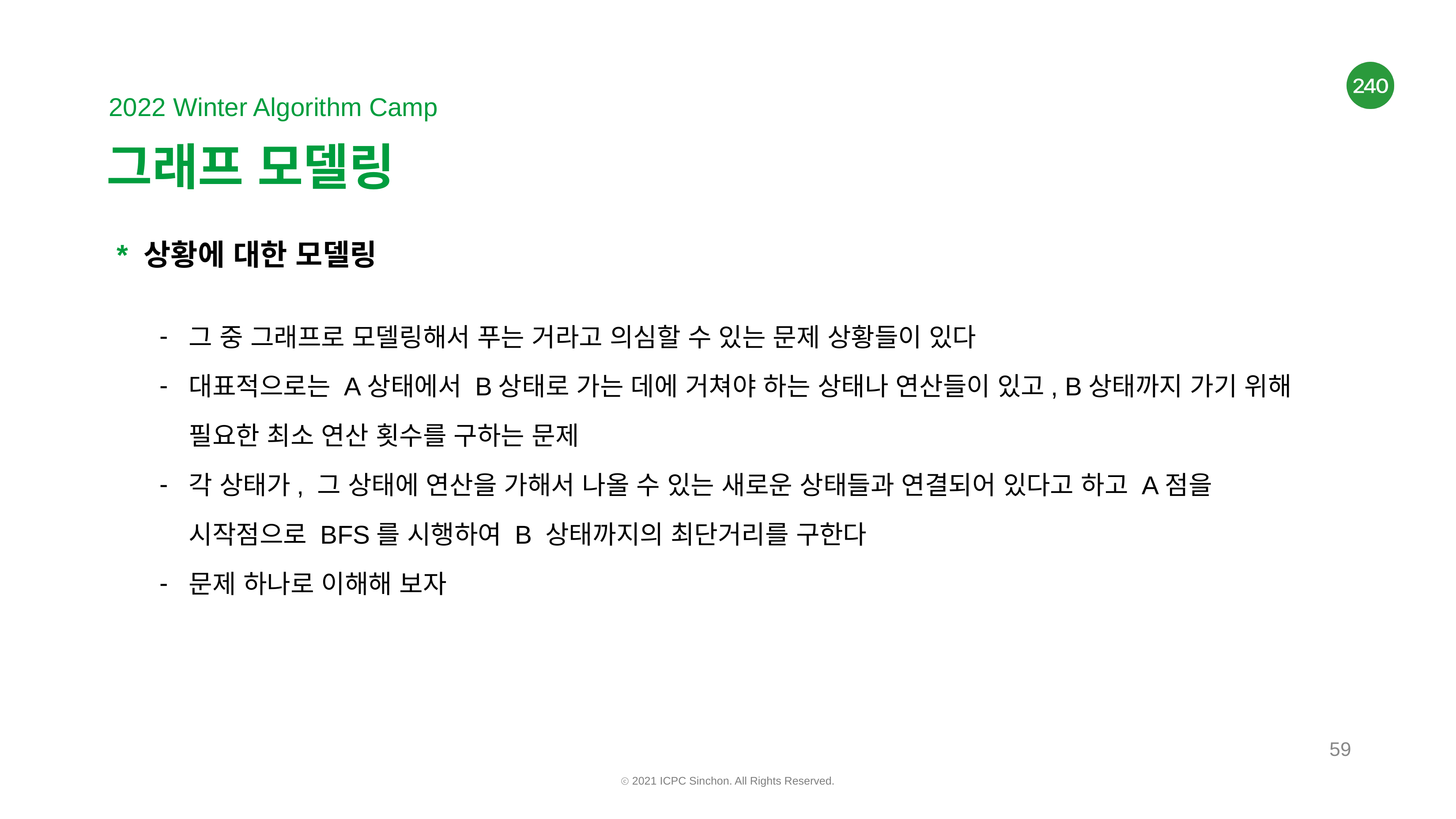

# 그래프 모델링
* 상황에 대한 모델링
그 중 그래프로 모델링해서 푸는 거라고 의심할 수 있는 문제 상황들이 있다
대표적으로는 A상태에서 B상태로 가는 데에 거쳐야 하는 상태나 연산들이 있고, B상태까지 가기 위해 필요한 최소 연산 횟수를 구하는 문제
각 상태가, 그 상태에 연산을 가해서 나올 수 있는 새로운 상태들과 연결되어 있다고 하고 A점을 시작점으로 BFS를 시행하여 B 상태까지의 최단거리를 구한다
문제 하나로 이해해 보자
59
ⓒ 2021 ICPC Sinchon. All Rights Reserved.